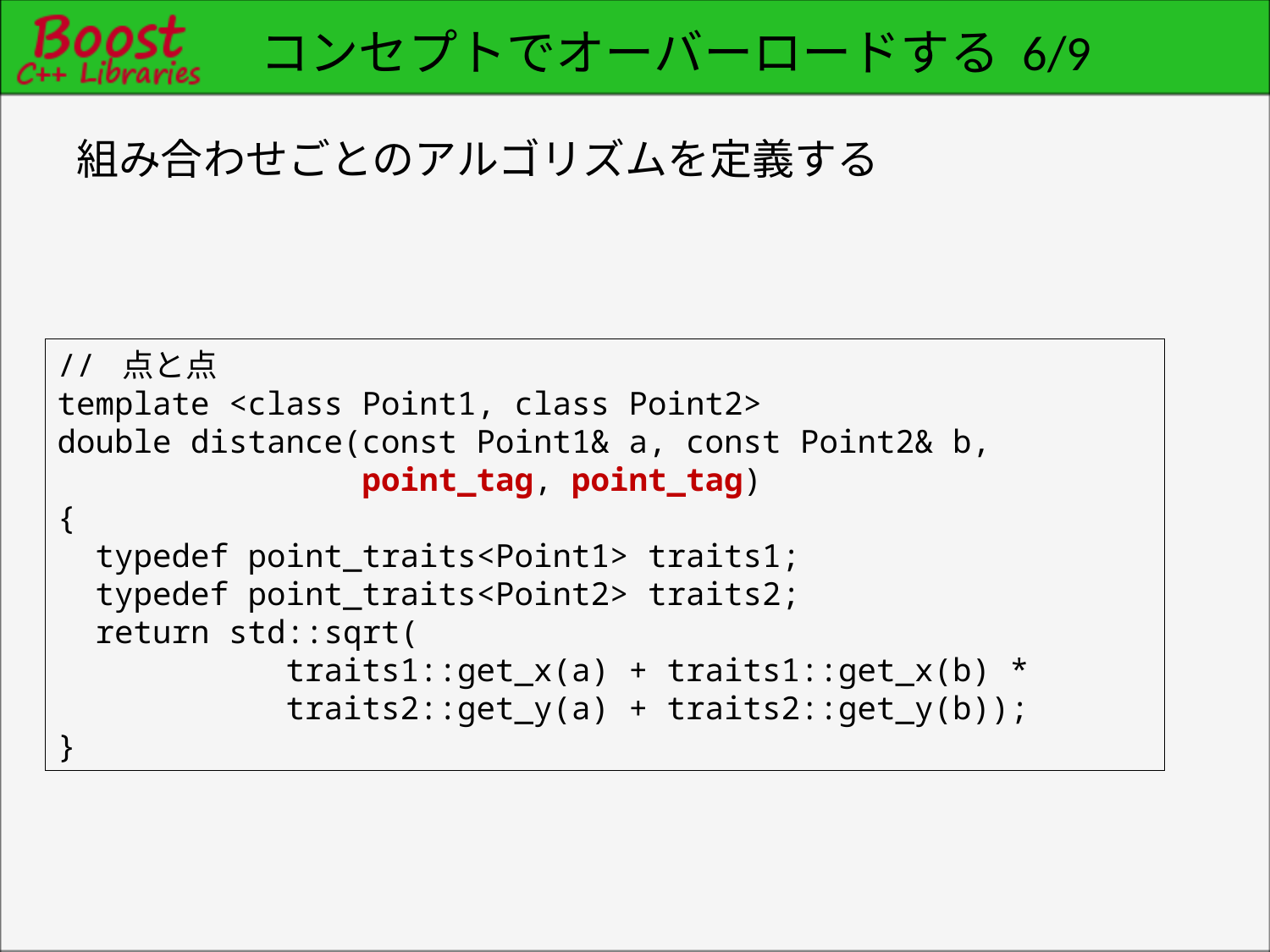

# コンセプトでオーバーロードする 6/9
組み合わせごとのアルゴリズムを定義する
// 点と点
template <class Point1, class Point2>
double distance(const Point1& a, const Point2& b,
                point_tag, point_tag)
{
  typedef point_traits<Point1> traits1;
  typedef point_traits<Point2> traits2;
  return std::sqrt(
            traits1::get_x(a) + traits1::get_x(b) *
            traits2::get_y(a) + traits2::get_y(b));
}